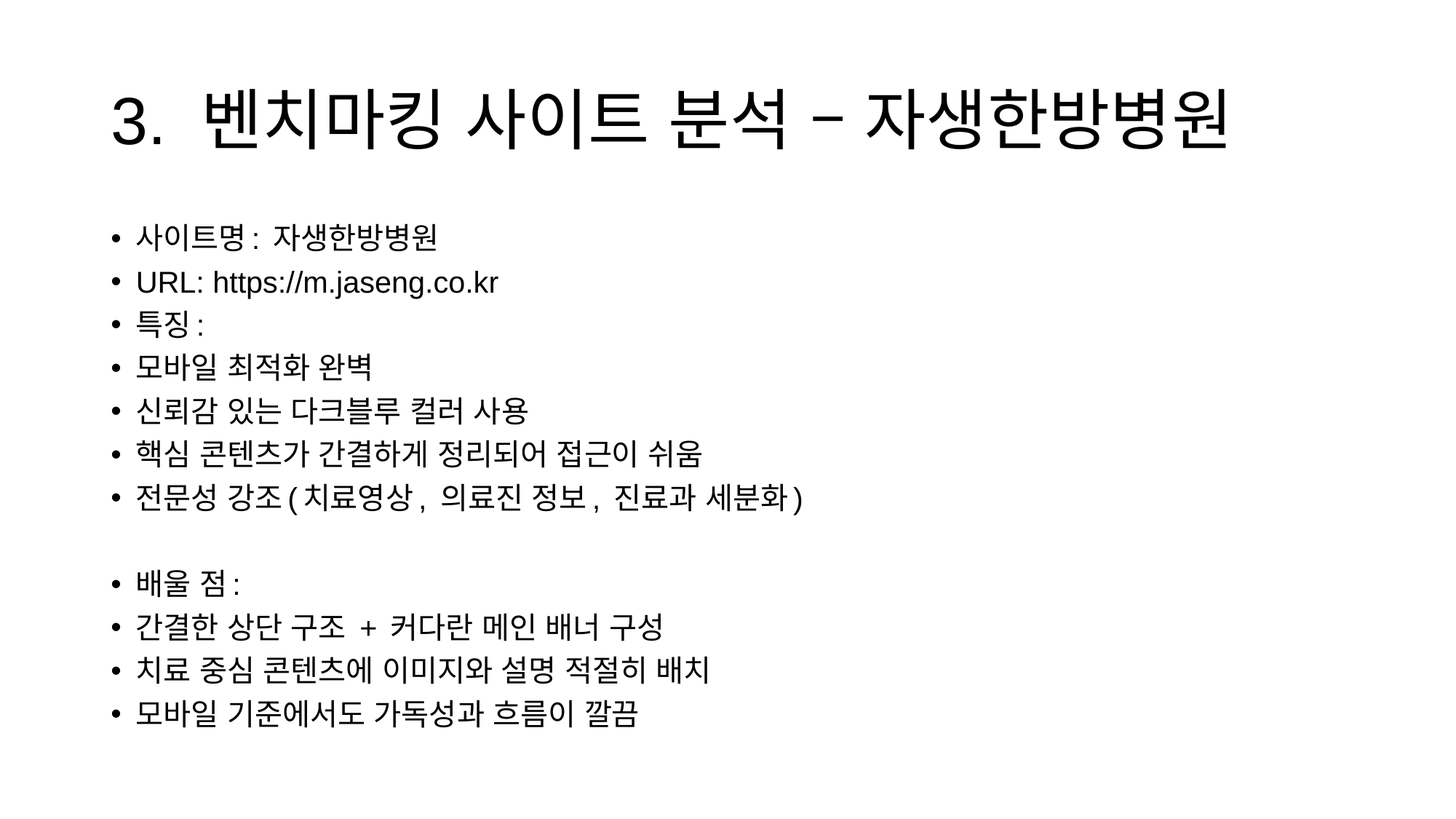

# 3. 벤치마킹 사이트 분석 – 자생한방병원
사이트명: 자생한방병원
URL: https://m.jaseng.co.kr
특징:
모바일 최적화 완벽
신뢰감 있는 다크블루 컬러 사용
핵심 콘텐츠가 간결하게 정리되어 접근이 쉬움
전문성 강조(치료영상, 의료진 정보, 진료과 세분화)

배울 점:
간결한 상단 구조 + 커다란 메인 배너 구성
치료 중심 콘텐츠에 이미지와 설명 적절히 배치
모바일 기준에서도 가독성과 흐름이 깔끔